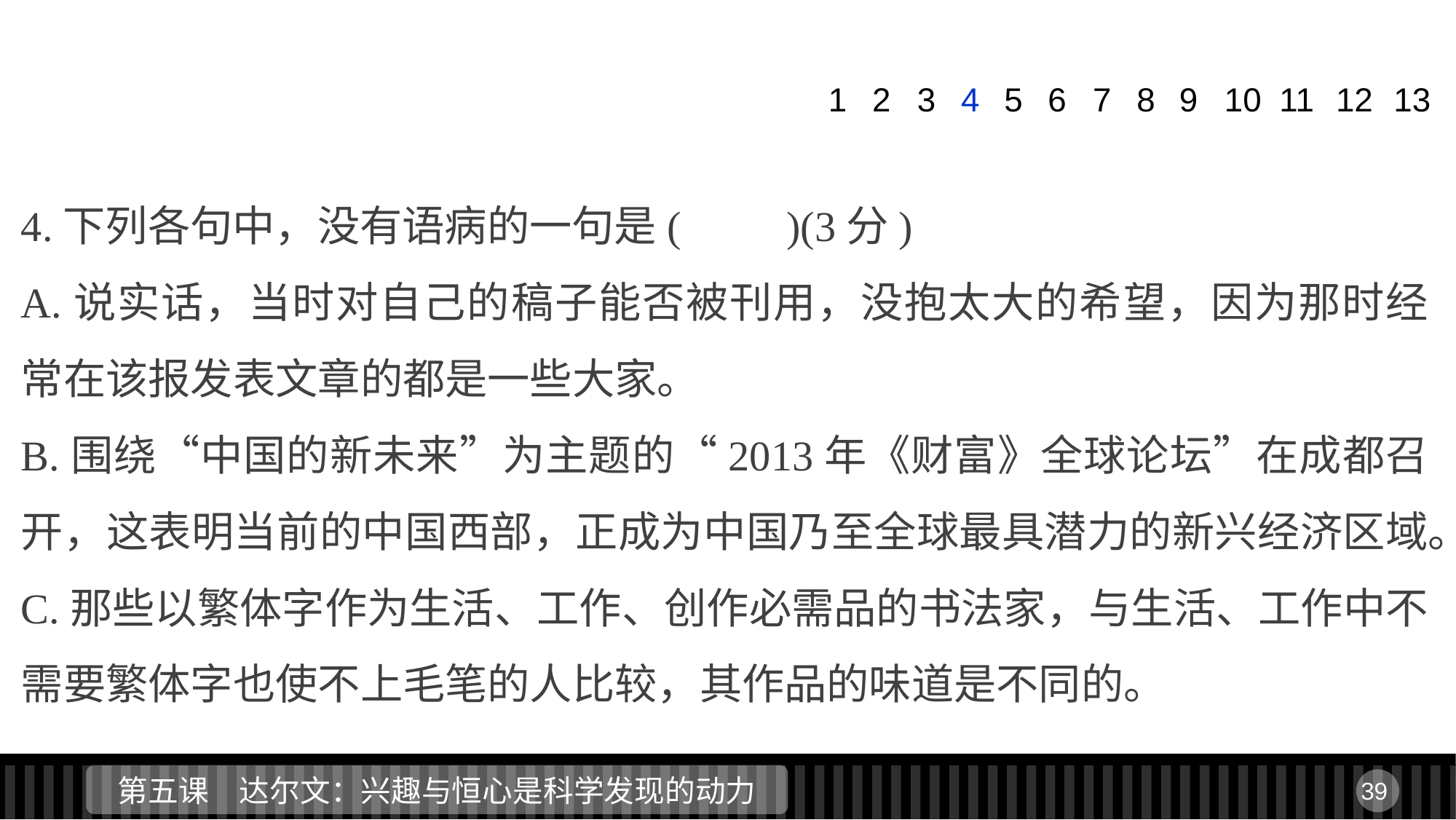

1
2
3
4
5
6
7
8
9
11
12
13
10
4.下列各句中，没有语病的一句是(　　)(3分)
A.说实话，当时对自己的稿子能否被刊用，没抱太大的希望，因为那时经常在该报发表文章的都是一些大家。
B.围绕“中国的新未来”为主题的“2013年《财富》全球论坛”在成都召开，这表明当前的中国西部，正成为中国乃至全球最具潜力的新兴经济区域。
C.那些以繁体字作为生活、工作、创作必需品的书法家，与生活、工作中不需要繁体字也使不上毛笔的人比较，其作品的味道是不同的。